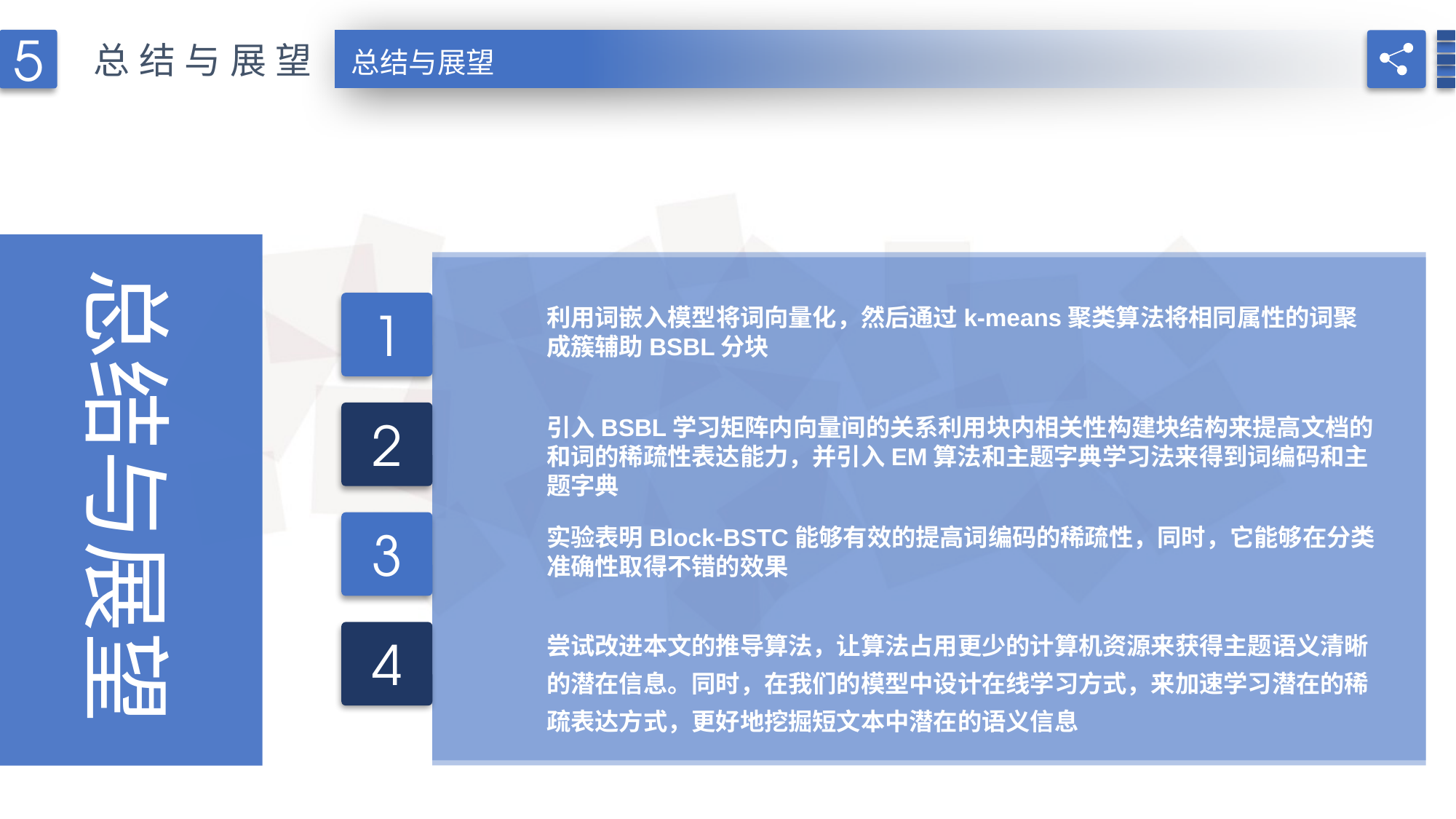

5

总结与展望
总结与展望

总结与展望
1
利用词嵌入模型将词向量化，然后通过k-means聚类算法将相同属性的词聚成簇辅助BSBL分块
建 议
2
引入BSBL学习矩阵内向量间的关系利用块内相关性构建块结构来提高文档的和词的稀疏性表达能力，并引入EM算法和主题字典学习法来得到词编码和主题字典
3
实验表明Block-BSTC能够有效的提高词编码的稀疏性，同时，它能够在分类准确性取得不错的效果
尝试改进本文的推导算法，让算法占用更少的计算机资源来获得主题语义清晰的潜在信息。同时，在我们的模型中设计在线学习方式，来加速学习潜在的稀疏表达方式，更好地挖掘短文本中潜在的语义信息
4